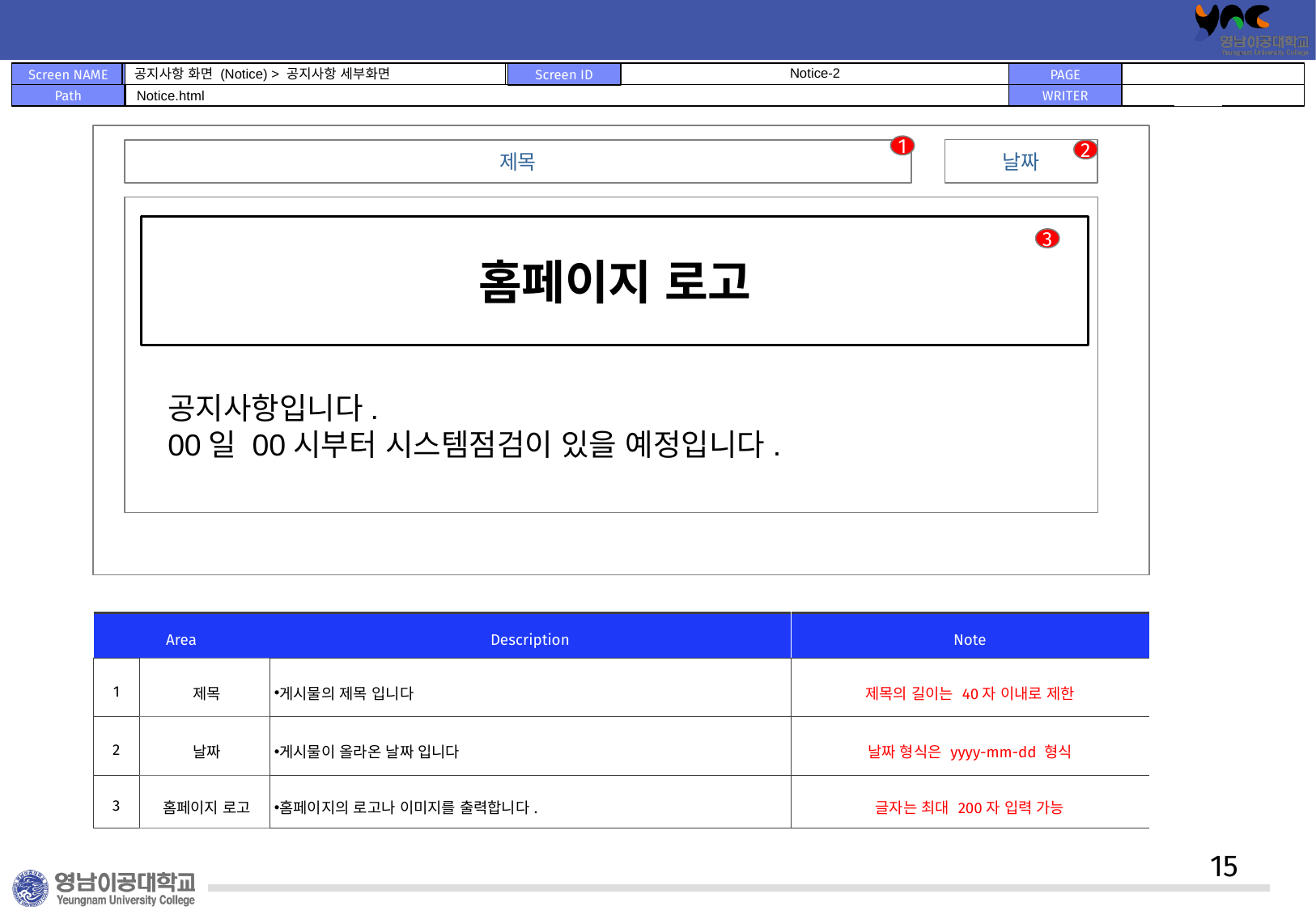

공지사항 화면 (Notice) > 공지사항 세부화면
# Notice-2
Notice.html

1
날짜
제목
2

홈페이지 로고
3
공지사항입니다.
00일 00시부터 시스템점검이 있을 예정입니다.
| Area |  | Description | Note |
| --- | --- | --- | --- |
| 1 | 제목 | 게시물의 제목 입니다 | 제목의 길이는 40자 이내로 제한 |
| 2 | 날짜 | 게시물이 올라온 날짜 입니다 | 날짜 형식은 yyyy-mm-dd 형식 |
| 3 | 홈페이지 로고 | 홈페이지의 로고나 이미지를 출력합니다. | 글자는 최대 200자 입력 가능 |
15